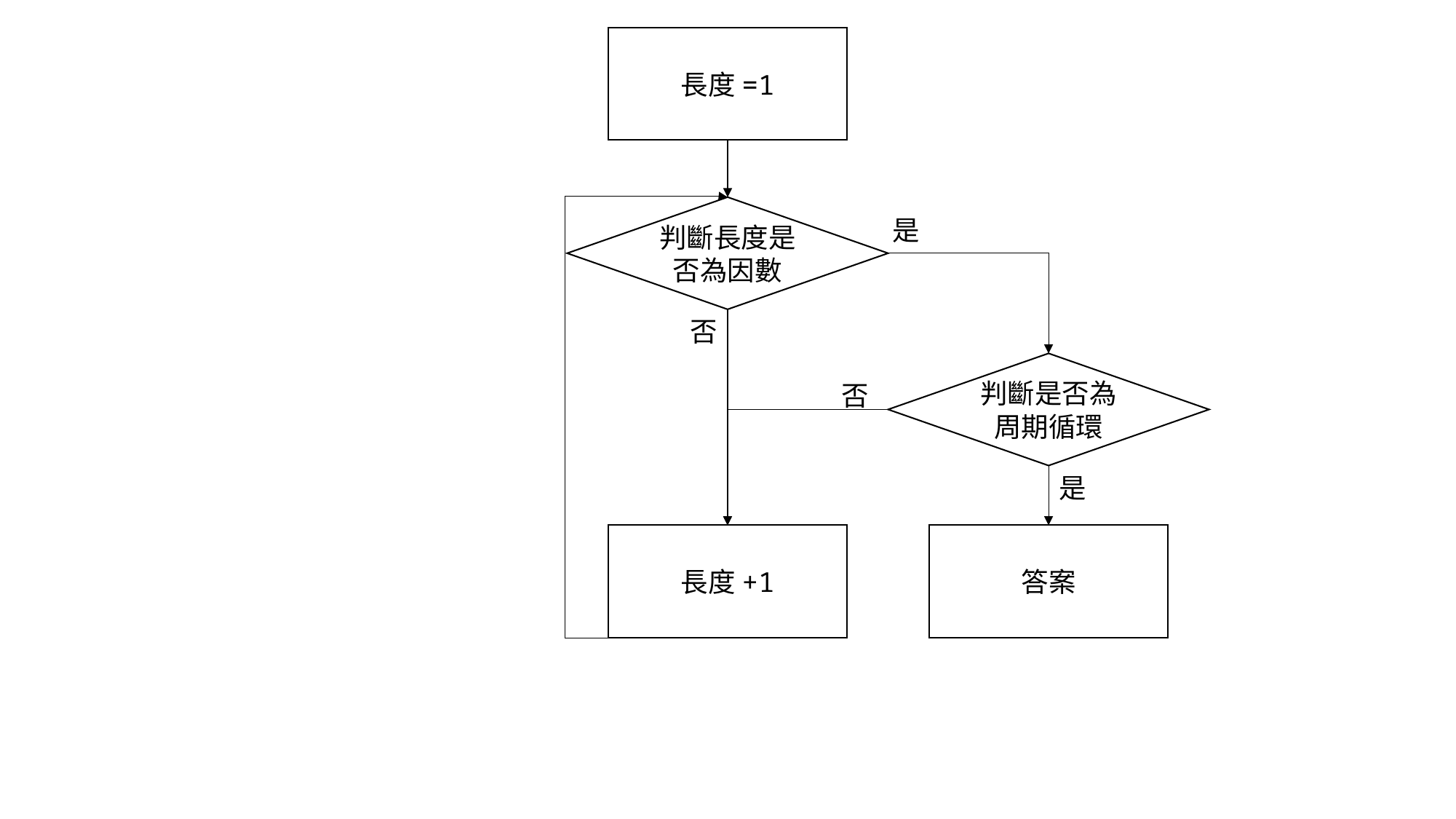

長度=1
判斷長度是否為因數
是
否
判斷是否為周期循環
否
是
長度+1
答案